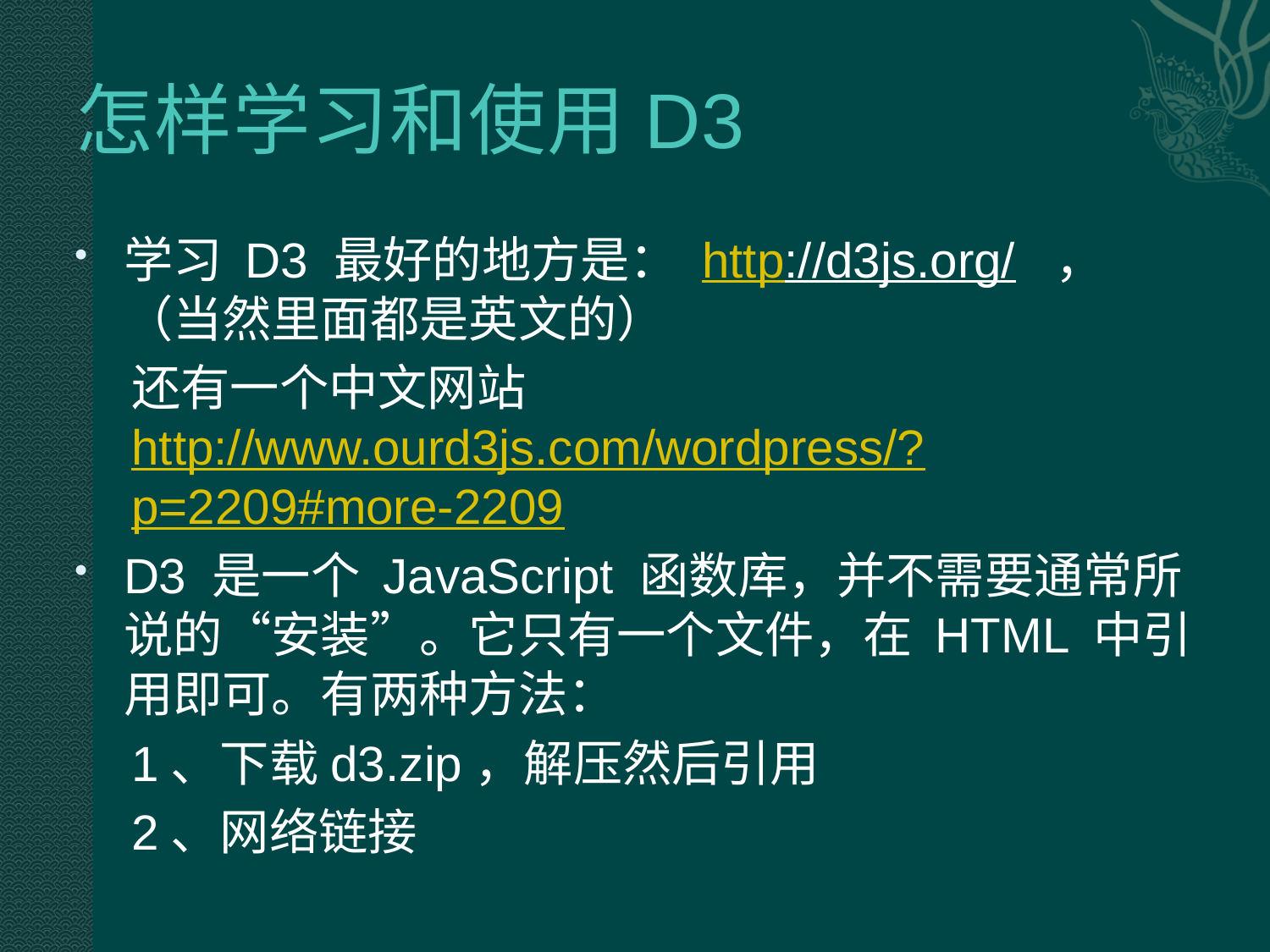

# 怎样学习和使用D3
学习 D3 最好的地方是： http://d3js.org/  ，（当然里面都是英文的）
还有一个中文网站http://www.ourd3js.com/wordpress/?p=2209#more-2209
D3 是一个 JavaScript 函数库，并不需要通常所说的“安装”。它只有一个文件，在 HTML 中引用即可。有两种方法：
1、下载d3.zip，解压然后引用
2、网络链接